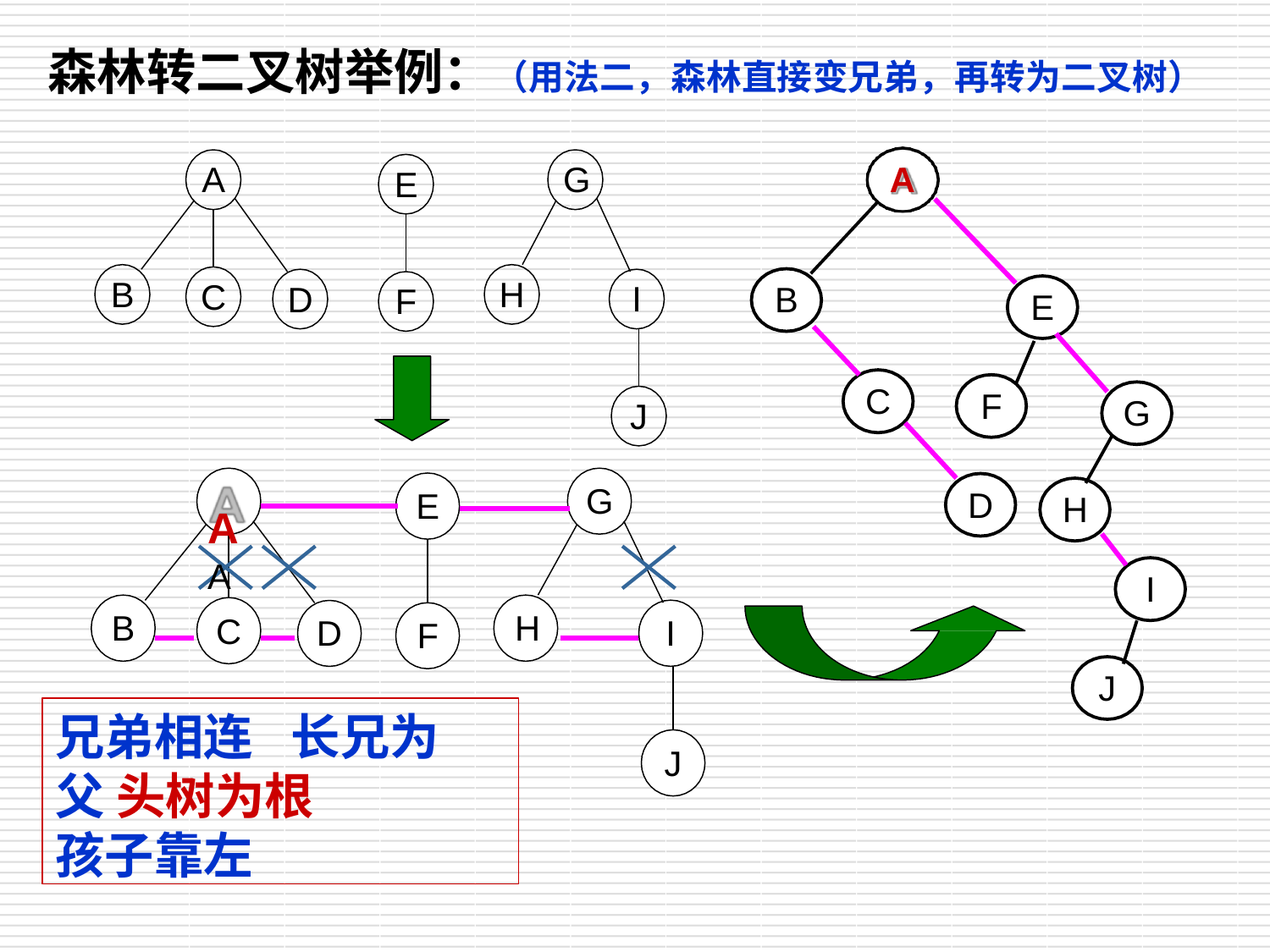

# 森林转二叉树举例：（用法二，森林直接变兄弟，再转为二叉树）

A
A	G
E

B
H

C
I
D

B
F
E

C

F

G
J

AA

G

D
E
H

I

B	H

C
I
D
F

J

兄弟相连	长兄为父 头树为根	孩子靠左

J